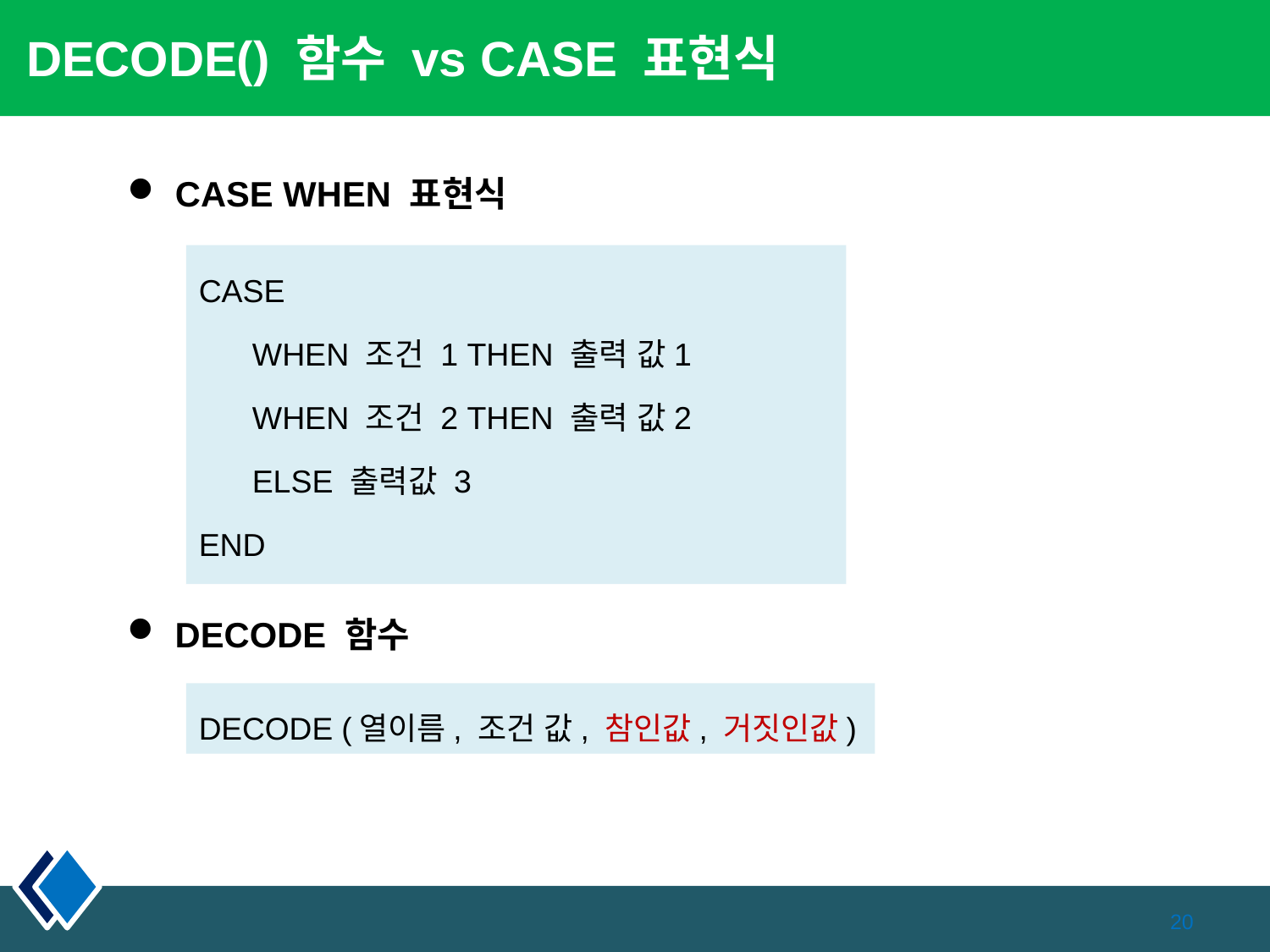

# DECODE() 함수 vs CASE 표현식
CASE WHEN 표현식
CASE
      WHEN 조건 1 THEN 출력 값1
      WHEN 조건 2 THEN 출력 값2
      ELSE 출력값 3
END
DECODE 함수
DECODE (열이름, 조건 값, 참인값, 거짓인값)
20